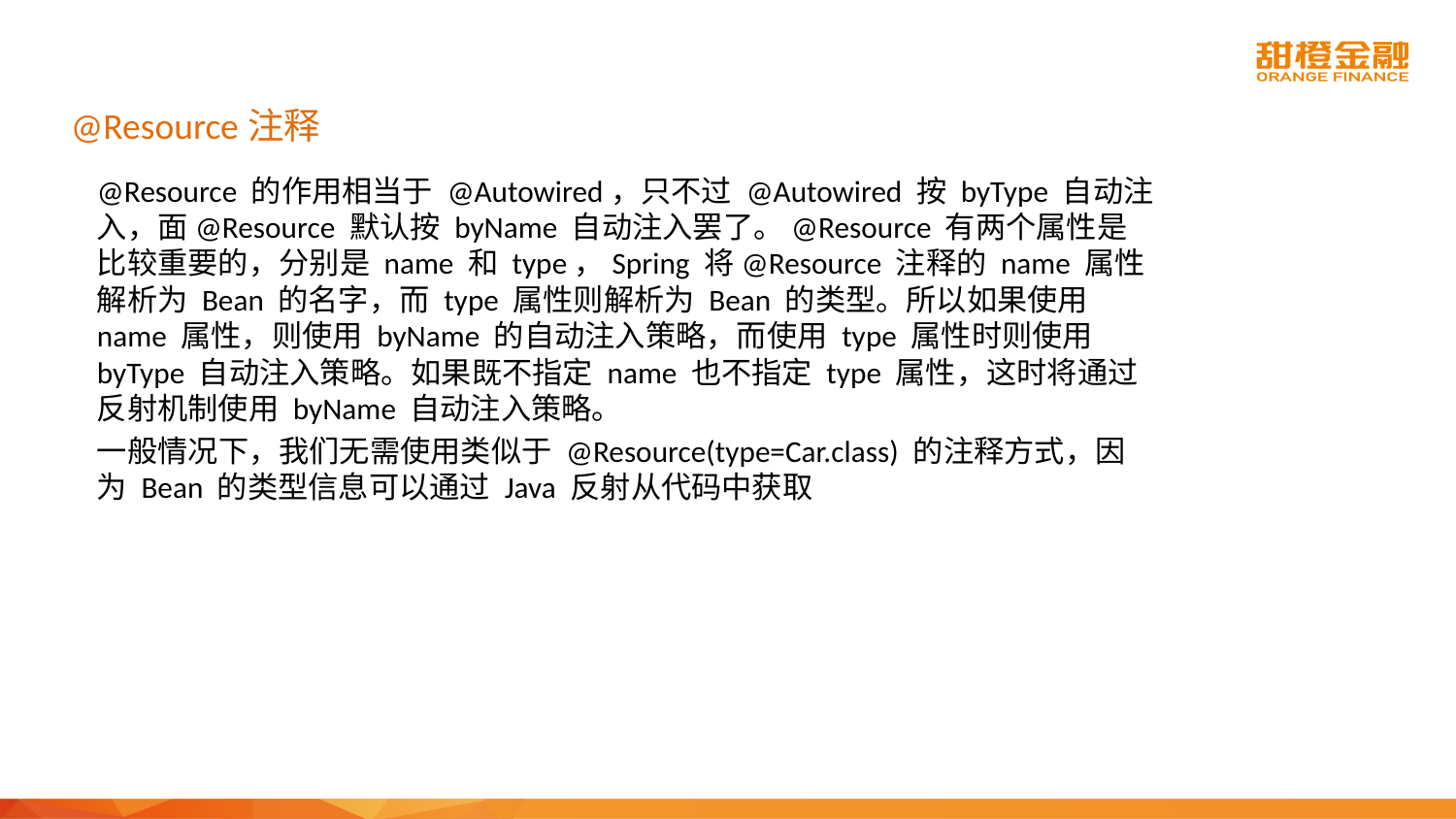

@Resource注释
@Resource 的作用相当于 @Autowired，只不过 @Autowired 按 byType 自动注入，面@Resource 默认按 byName 自动注入罢了。@Resource 有两个属性是比较重要的，分别是 name 和 type，Spring 将@Resource 注释的 name 属性解析为 Bean 的名字，而 type 属性则解析为 Bean 的类型。所以如果使用 name 属性，则使用 byName 的自动注入策略，而使用 type 属性时则使用 byType 自动注入策略。如果既不指定 name 也不指定 type 属性，这时将通过反射机制使用 byName 自动注入策略。
一般情况下，我们无需使用类似于 @Resource(type=Car.class) 的注释方式，因为 Bean 的类型信息可以通过 Java 反射从代码中获取